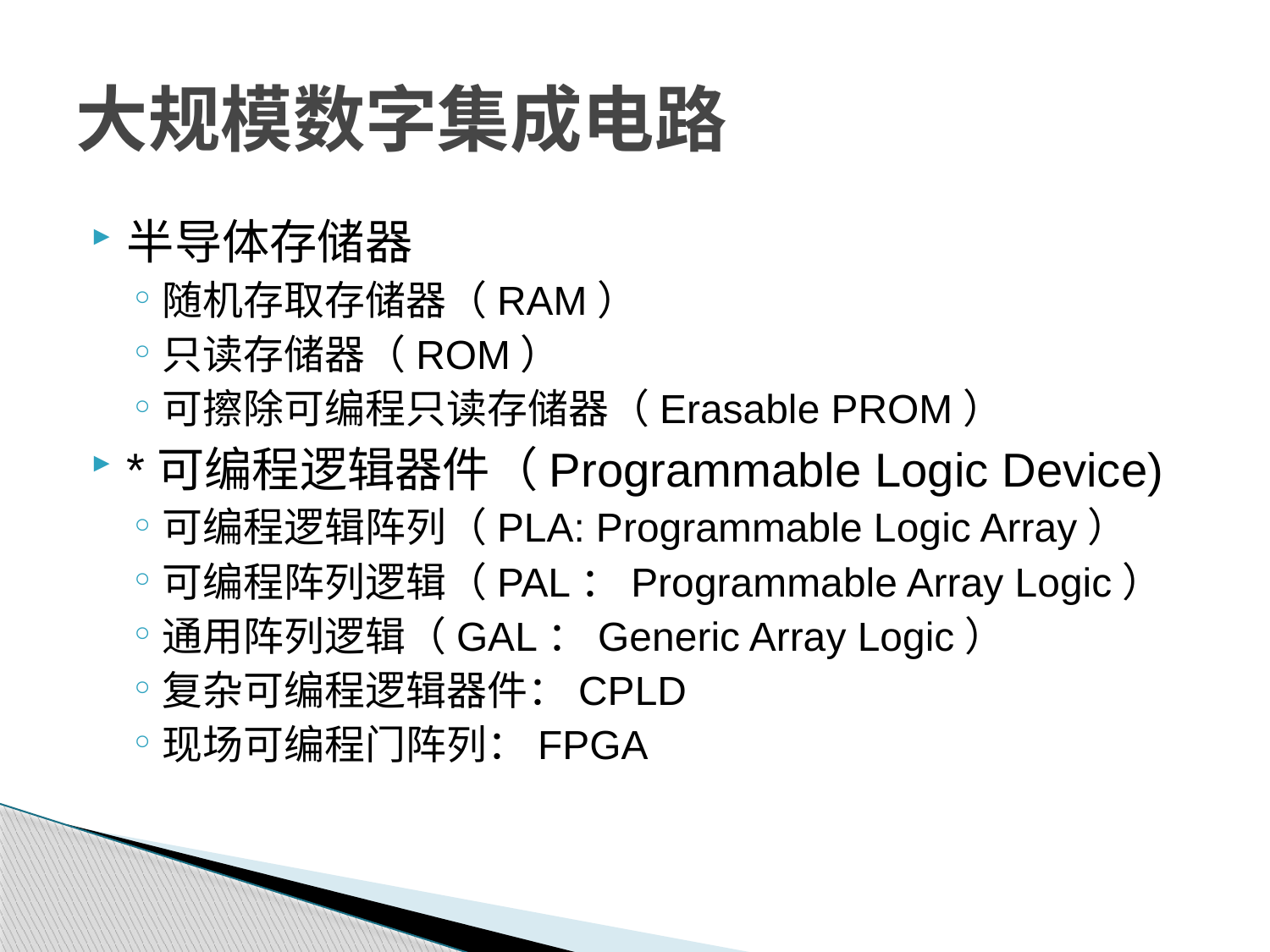

# 大规模数字集成电路
半导体存储器
随机存取存储器（RAM）
只读存储器（ROM）
可擦除可编程只读存储器（Erasable PROM）
*可编程逻辑器件（Programmable Logic Device)
可编程逻辑阵列（PLA: Programmable Logic Array）
可编程阵列逻辑（PAL：Programmable Array Logic）
通用阵列逻辑（GAL：Generic Array Logic）
复杂可编程逻辑器件：CPLD
现场可编程门阵列：FPGA